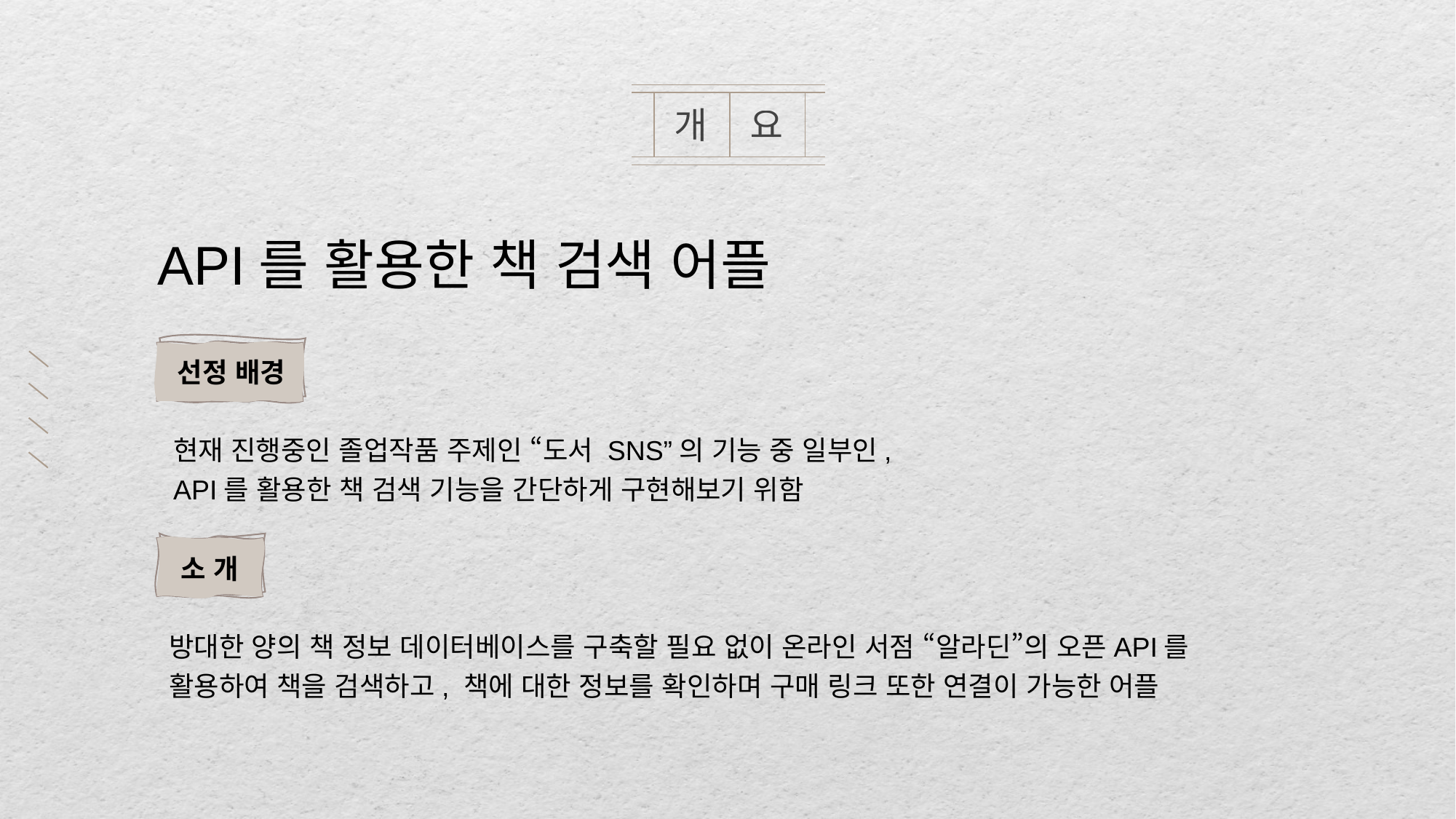

개
요
API를 활용한 책 검색 어플

선정 배경
현재 진행중인 졸업작품 주제인 “도서 SNS”의 기능 중 일부인,
API를 활용한 책 검색 기능을 간단하게 구현해보기 위함

소 개
방대한 양의 책 정보 데이터베이스를 구축할 필요 없이 온라인 서점 “알라딘”의 오픈API를 활용하여 책을 검색하고, 책에 대한 정보를 확인하며 구매 링크 또한 연결이 가능한 어플